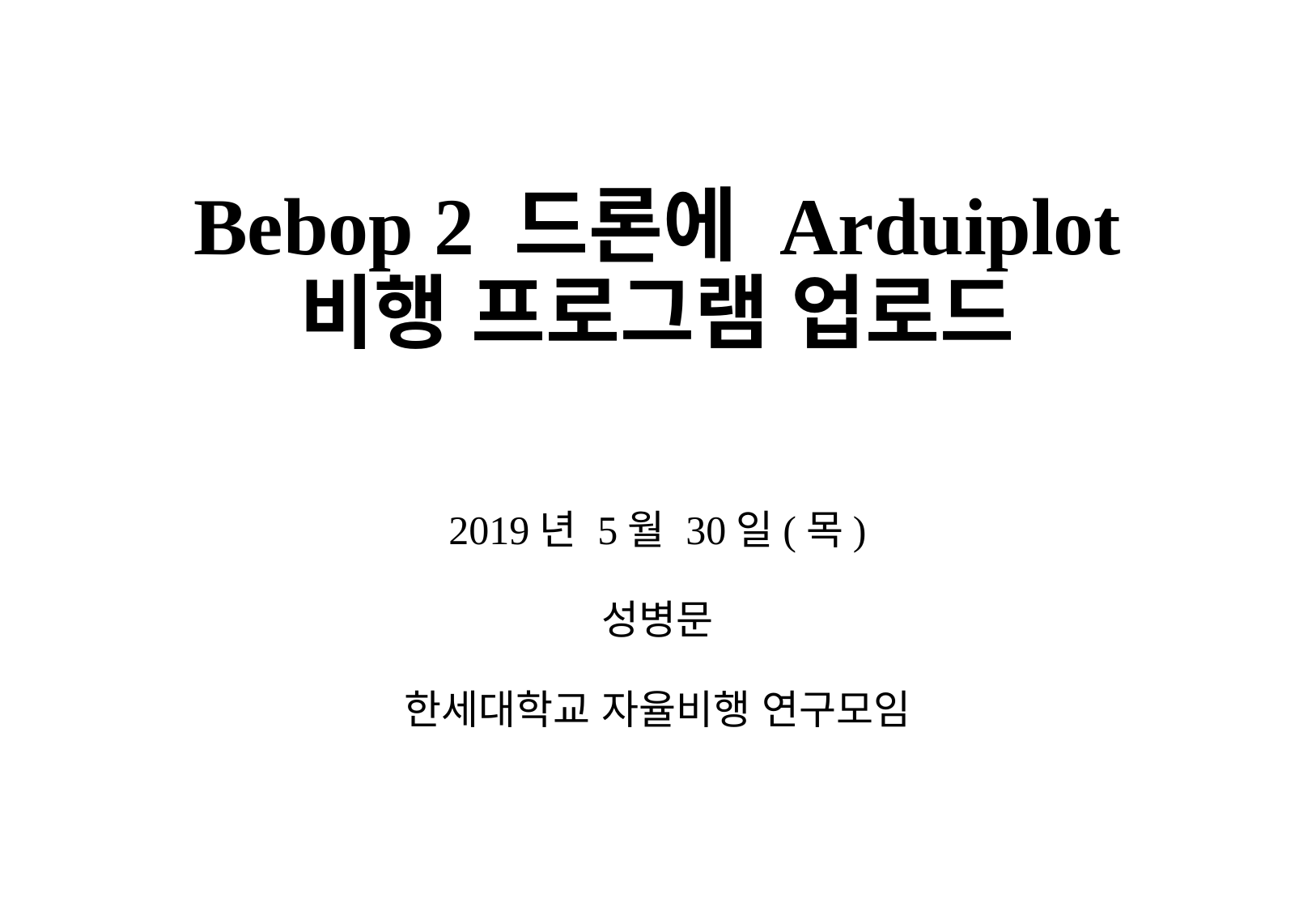

# Bebop 2 드론에 Arduiplot 비행 프로그램 업로드
2019년 5월 30일(목)
성병문
한세대학교 자율비행 연구모임